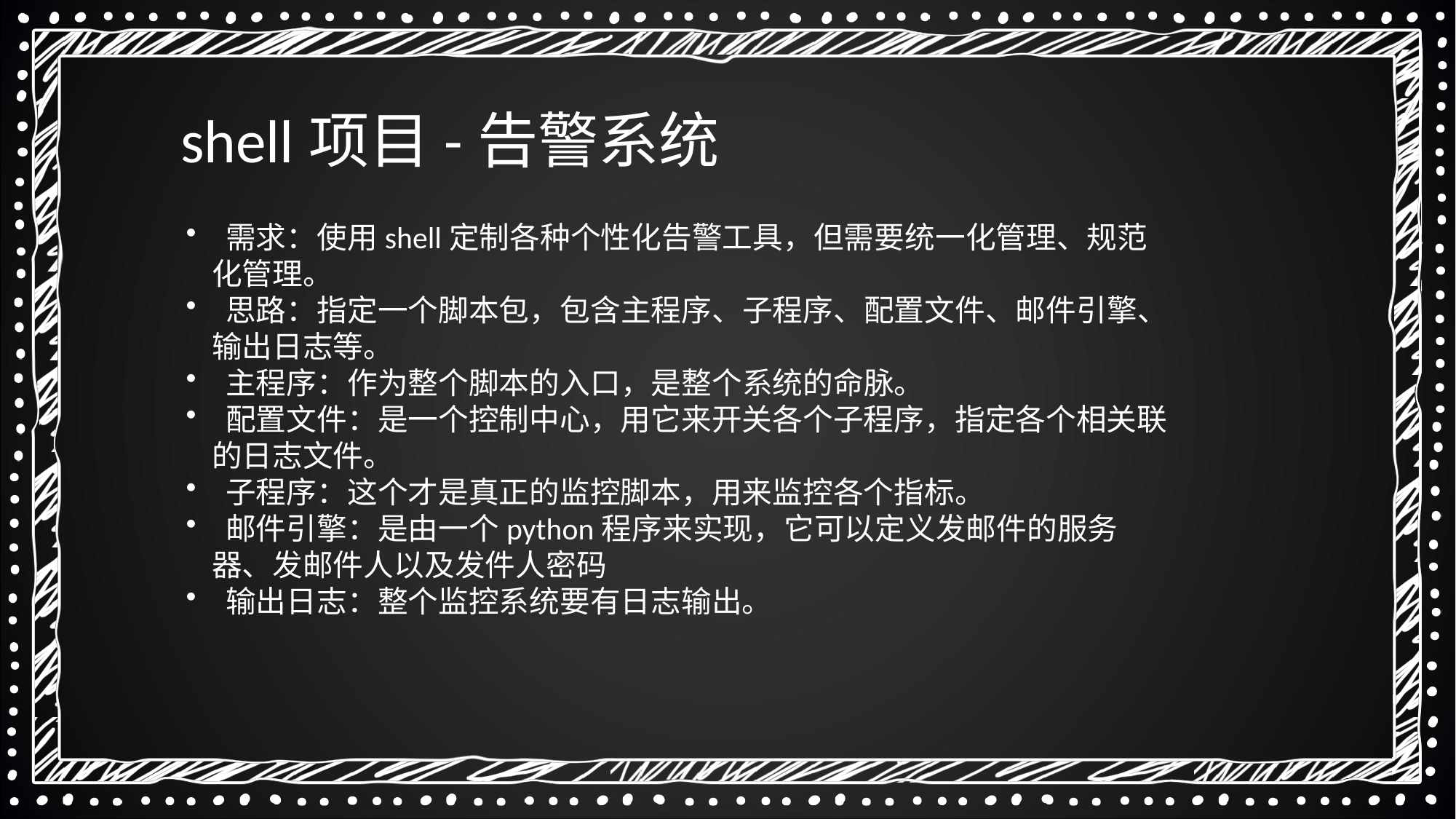

shell项目-告警系统
 需求：使用shell定制各种个性化告警工具，但需要统一化管理、规范化管理。
 思路：指定一个脚本包，包含主程序、子程序、配置文件、邮件引擎、输出日志等。
 主程序：作为整个脚本的入口，是整个系统的命脉。
 配置文件：是一个控制中心，用它来开关各个子程序，指定各个相关联的日志文件。
 子程序：这个才是真正的监控脚本，用来监控各个指标。
 邮件引擎：是由一个python程序来实现，它可以定义发邮件的服务器、发邮件人以及发件人密码
 输出日志：整个监控系统要有日志输出。